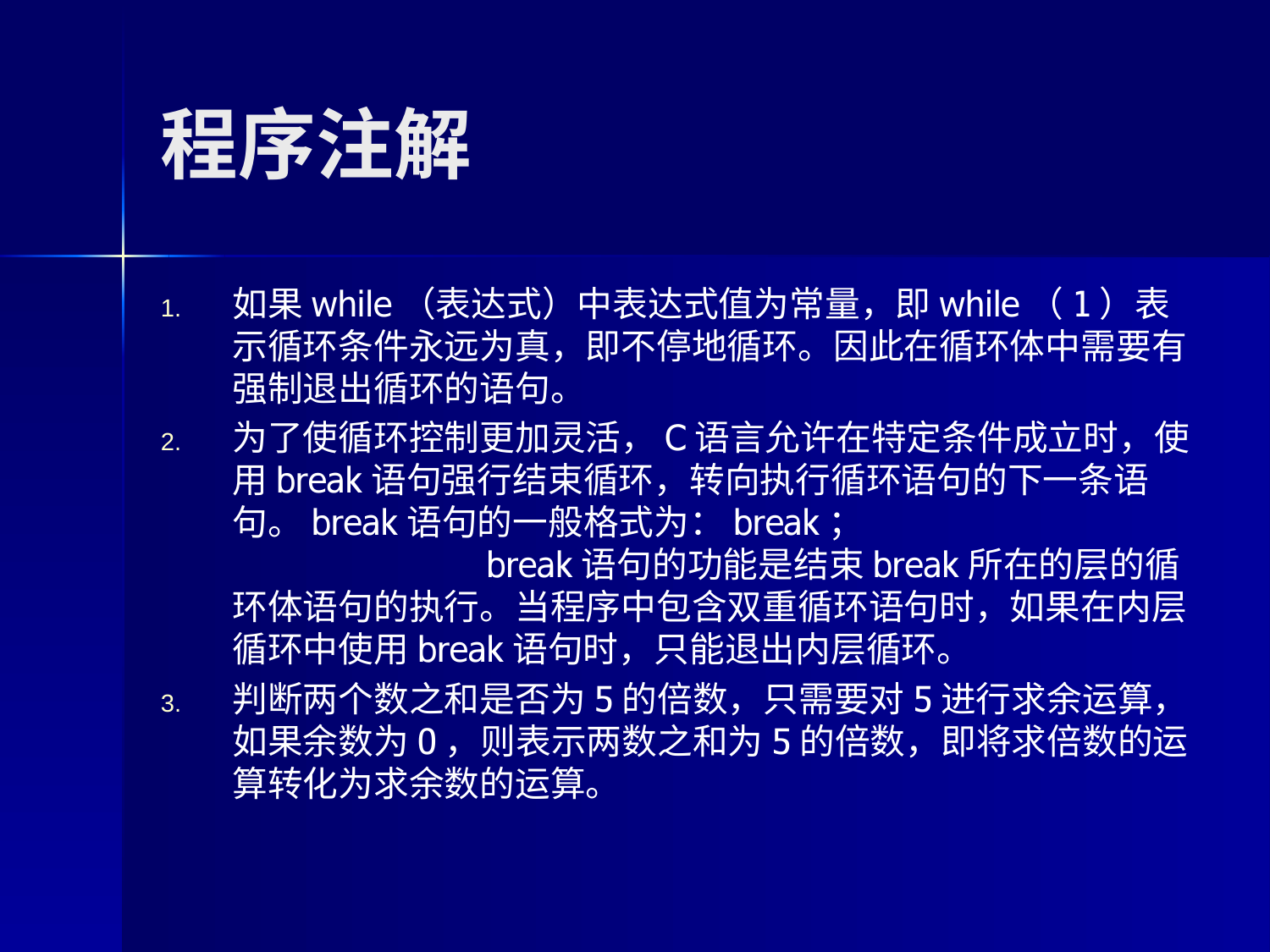

# 程序注解
如果while（表达式）中表达式值为常量，即while（1）表示循环条件永远为真，即不停地循环。因此在循环体中需要有强制退出循环的语句。
为了使循环控制更加灵活，C语言允许在特定条件成立时，使用break语句强行结束循环，转向执行循环语句的下一条语句。break语句的一般格式为：break；					break语句的功能是结束break所在的层的循环体语句的执行。当程序中包含双重循环语句时，如果在内层循环中使用break语句时，只能退出内层循环。
判断两个数之和是否为5的倍数，只需要对5进行求余运算，如果余数为0，则表示两数之和为5的倍数，即将求倍数的运算转化为求余数的运算。